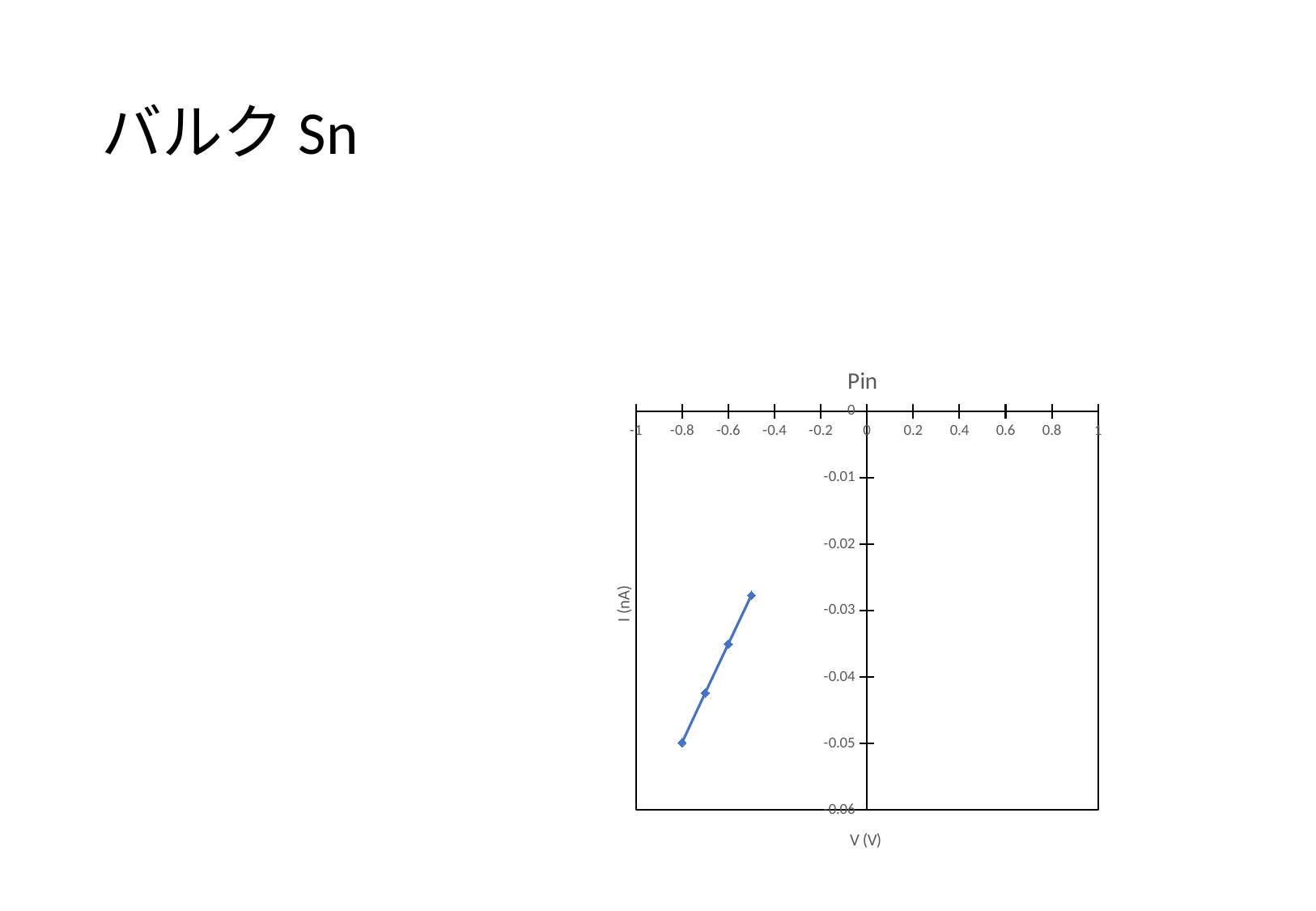

バルクSn

### Chart: Pin

| Category | Pin |
|---|---|